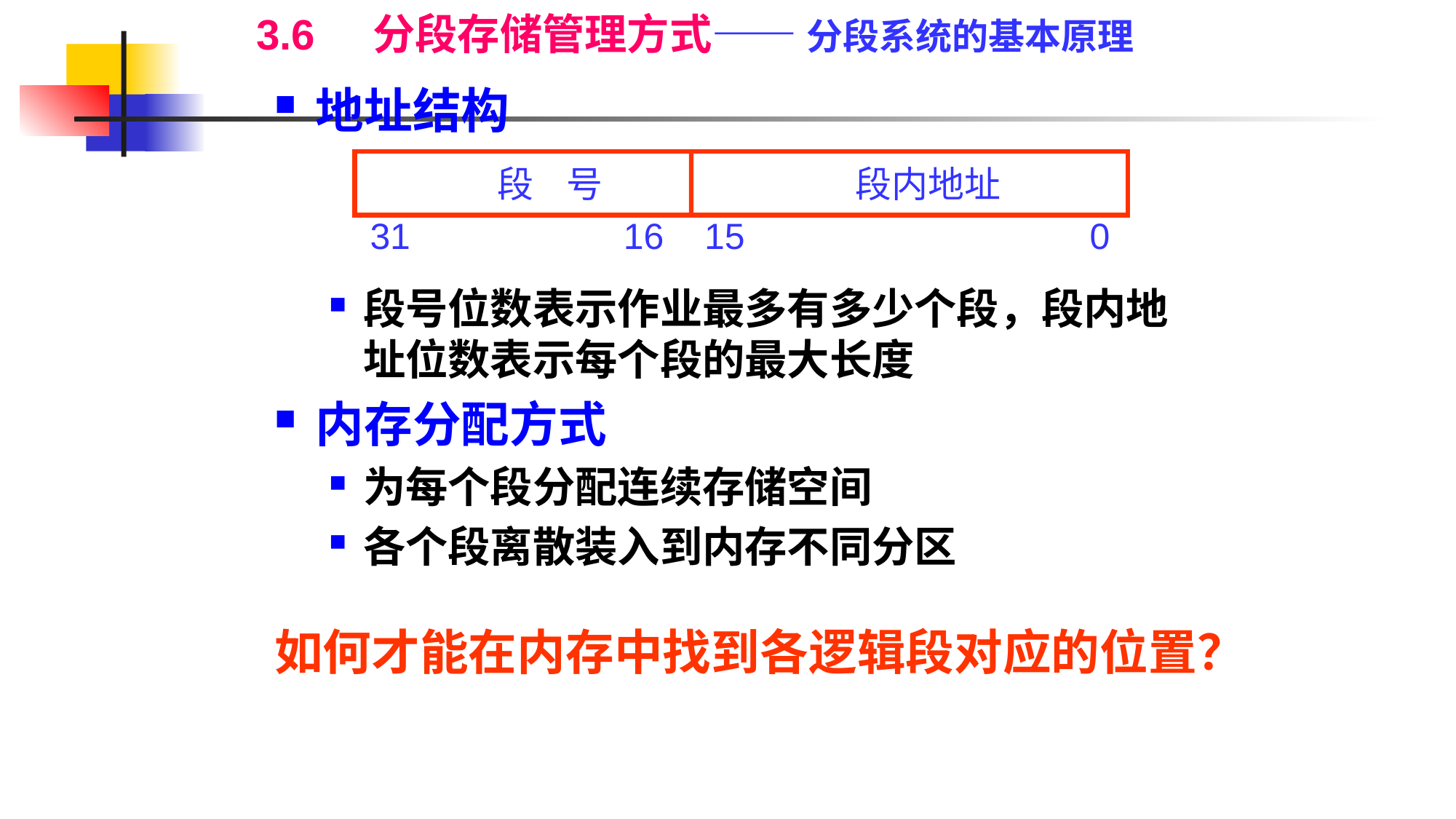

3.6    分段存储管理方式—— 分段系统的基本原理
地址结构

段号位数表示作业最多有多少个段，段内地址位数表示每个段的最大长度
内存分配方式
为每个段分配连续存储空间
各个段离散装入到内存不同分区
 段    号                               段内地址

31                     16    15                                  0
如何才能在内存中找到各逻辑段对应的位置？